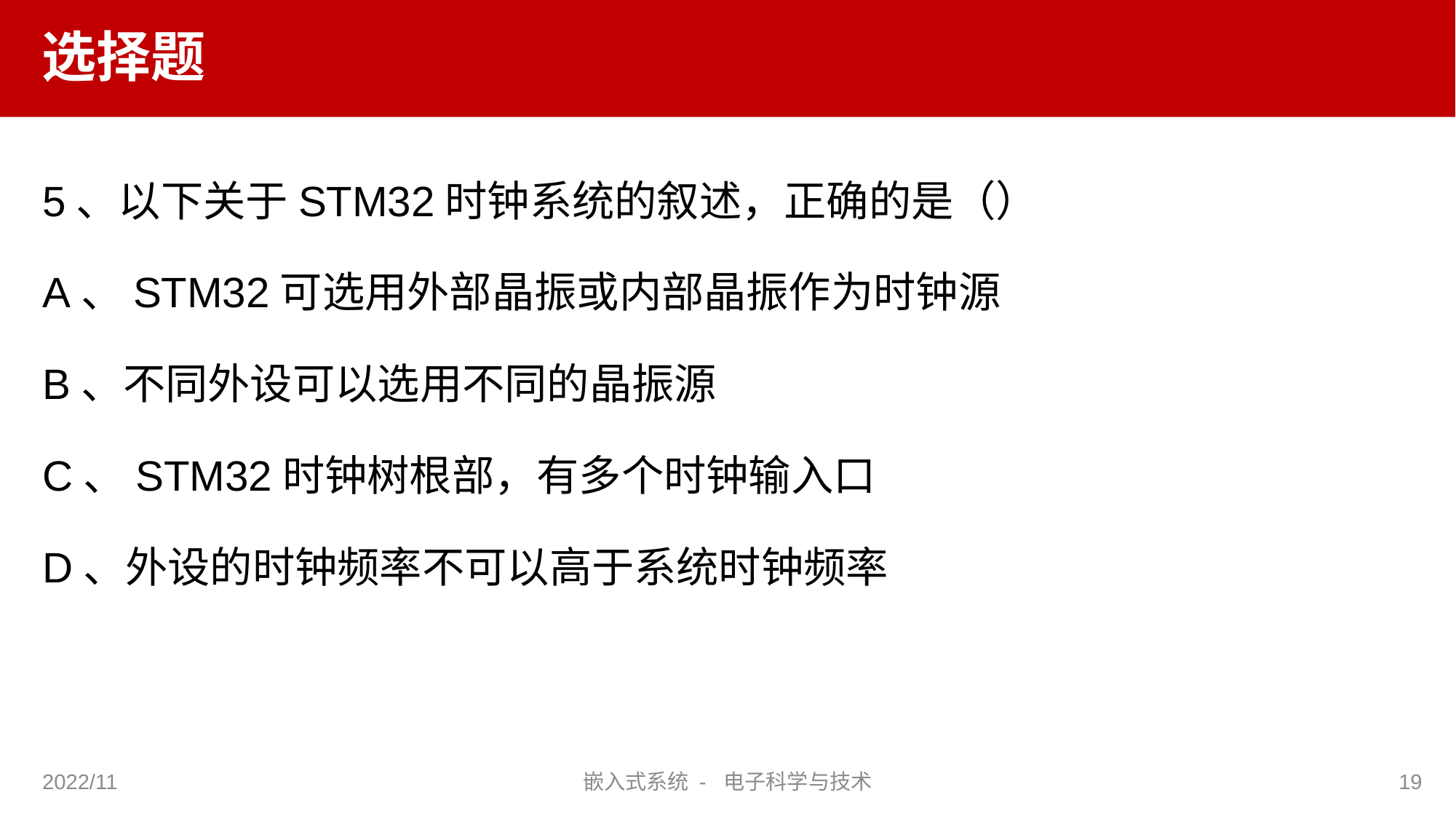

# 选择题
5、以下关于STM32时钟系统的叙述，正确的是（）
A、STM32可选用外部晶振或内部晶振作为时钟源
B、不同外设可以选用不同的晶振源
C、STM32时钟树根部，有多个时钟输入口
D、外设的时钟频率不可以高于系统时钟频率
2022/11
嵌入式系统 -  电子科学与技术
19